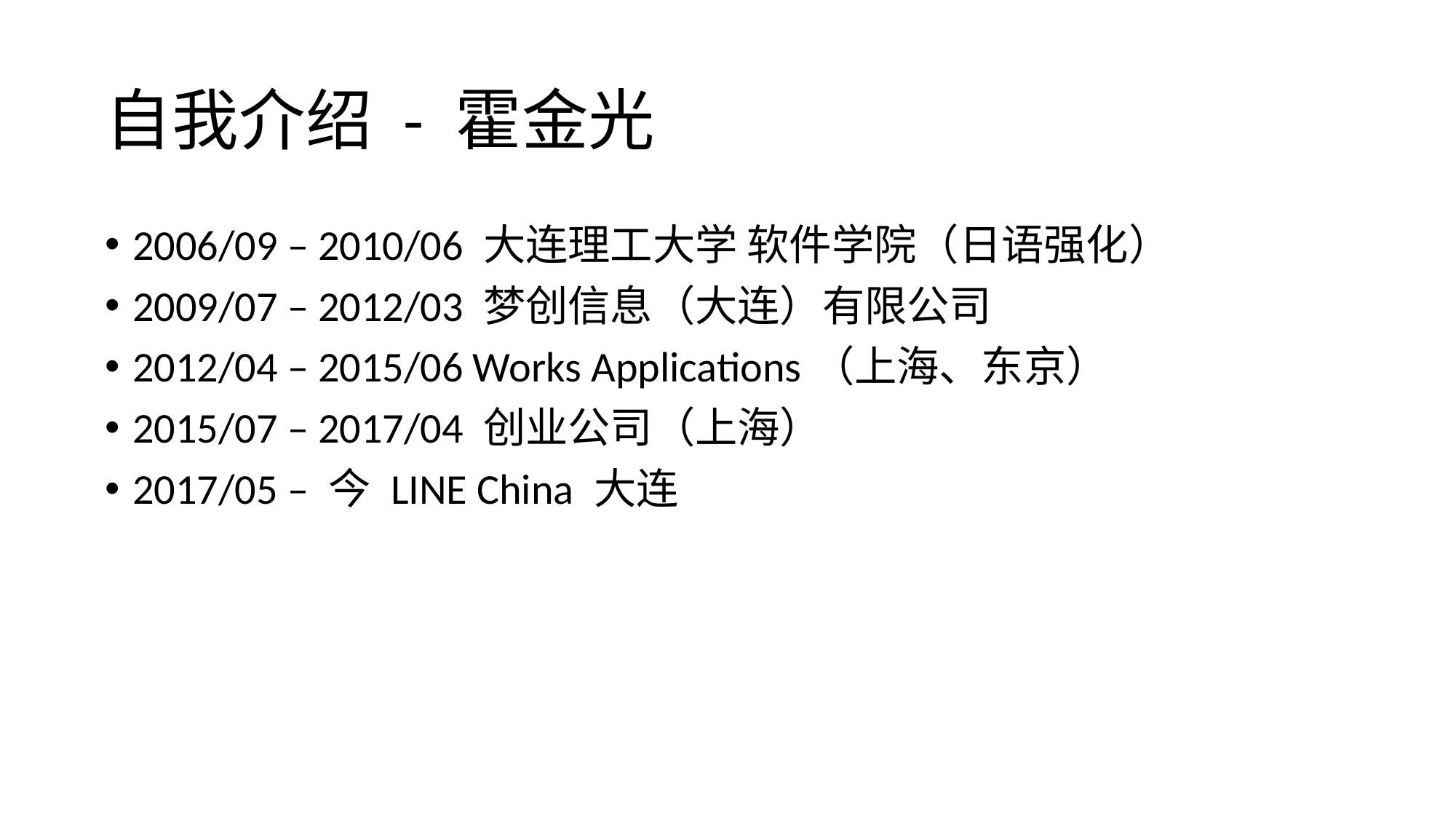

# 自我介绍 - 霍金光
2006/09 – 2010/06 大连理工大学 软件学院（日语强化）
2009/07 – 2012/03 梦创信息（大连）有限公司
2012/04 – 2015/06 Works Applications（上海、东京）
2015/07 – 2017/04 创业公司（上海）
2017/05 – 今 LINE China 大连